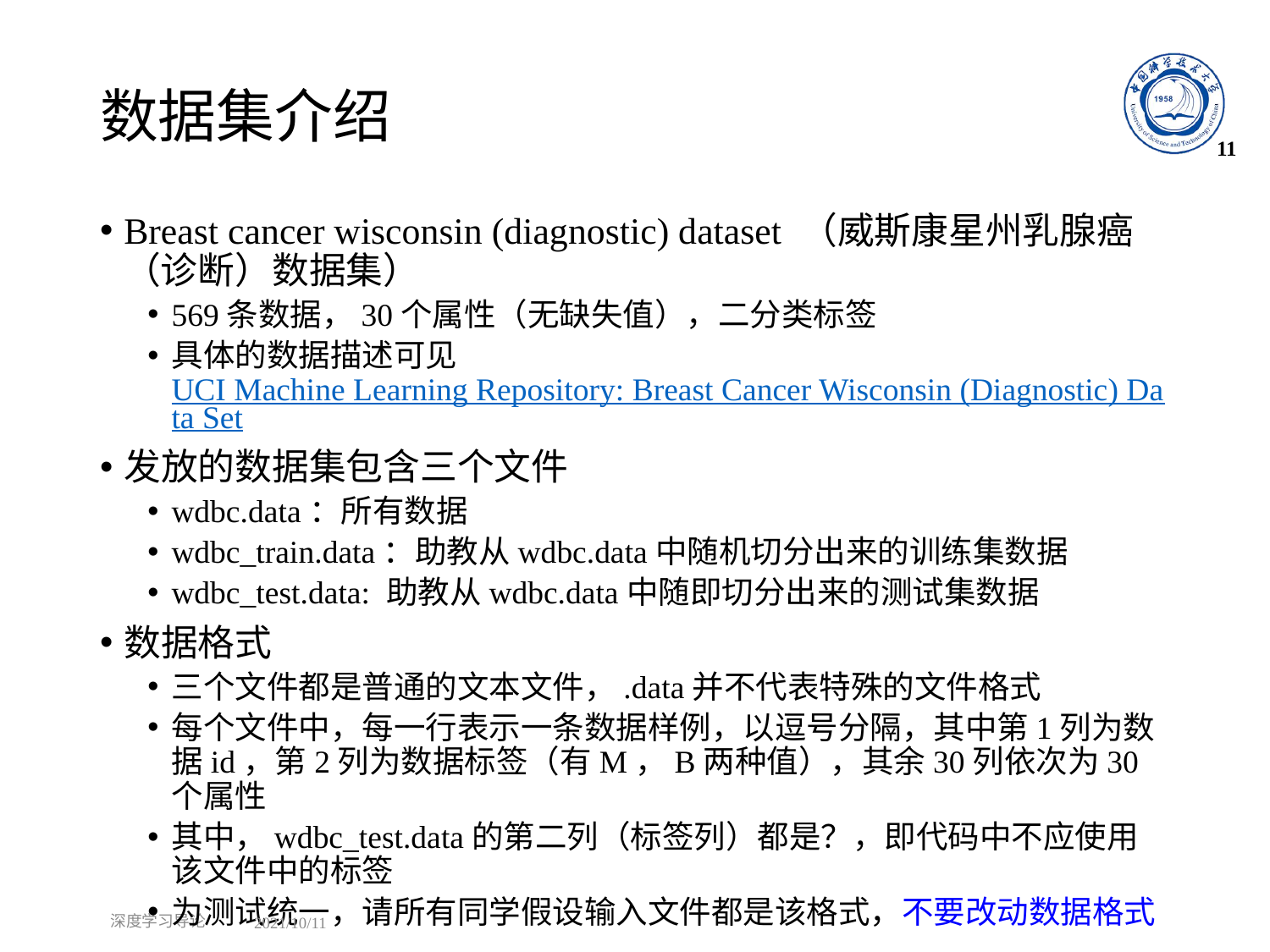

# 数据集介绍
11
Breast cancer wisconsin (diagnostic) dataset （威斯康星州乳腺癌（诊断）数据集）
569条数据，30个属性（无缺失值），二分类标签
具体的数据描述可见UCI Machine Learning Repository: Breast Cancer Wisconsin (Diagnostic) Data Set
发放的数据集包含三个文件
wdbc.data：所有数据
wdbc_train.data：助教从wdbc.data中随机切分出来的训练集数据
wdbc_test.data: 助教从wdbc.data中随即切分出来的测试集数据
数据格式
三个文件都是普通的文本文件，.data并不代表特殊的文件格式
每个文件中，每一行表示一条数据样例，以逗号分隔，其中第1列为数据id，第2列为数据标签（有M，B两种值），其余30列依次为30个属性
其中，wdbc_test.data的第二列（标签列）都是？，即代码中不应使用该文件中的标签
为测试统一，请所有同学假设输入文件都是该格式，不要改动数据格式

深度学习导论
2021/10/11